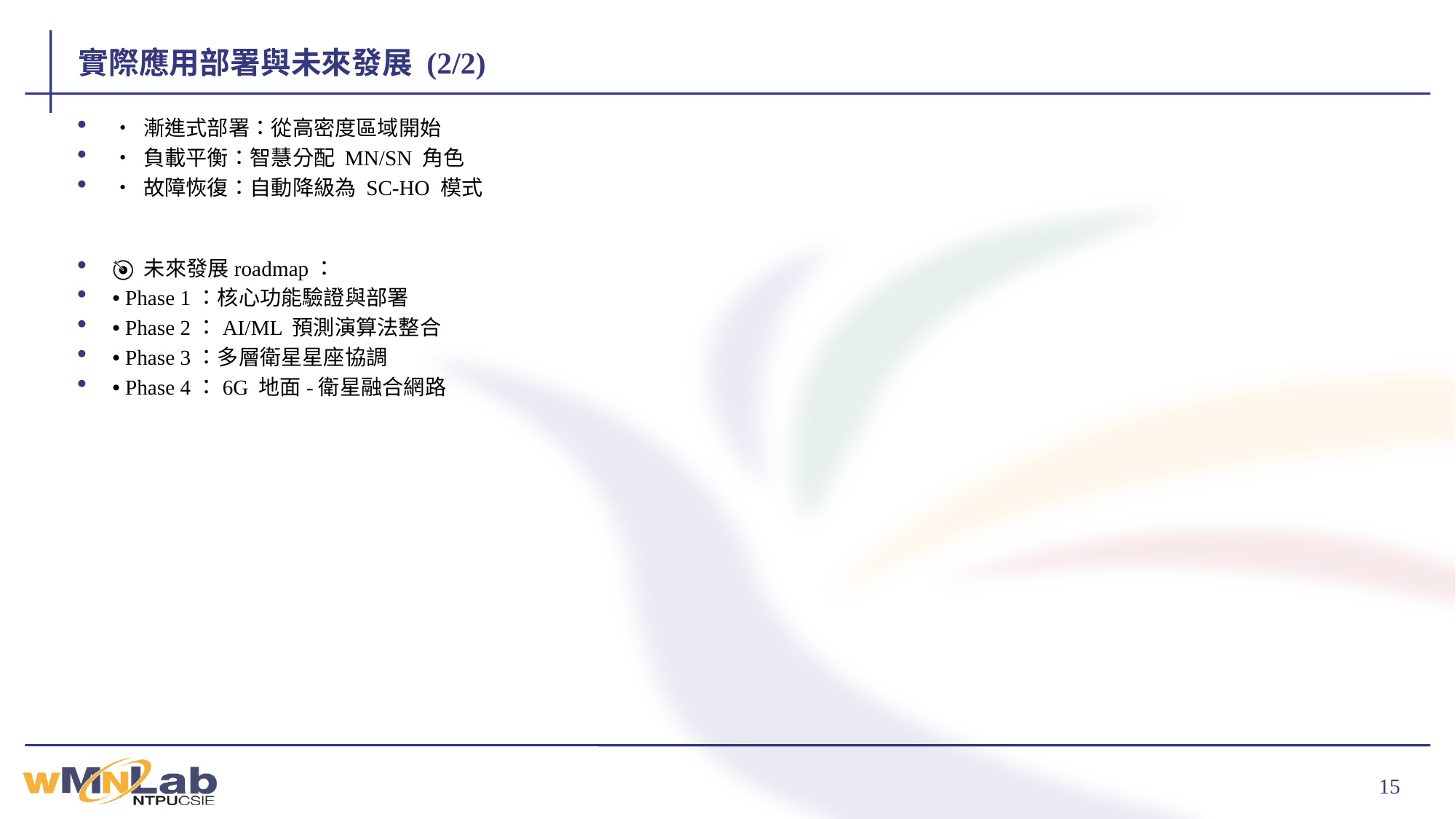

# 實際應用部署與未來發展 (2/2)
• 漸進式部署：從高密度區域開始
• 負載平衡：智慧分配 MN/SN 角色
• 故障恢復：自動降級為 SC-HO 模式

🎯 未來發展roadmap：
• Phase 1：核心功能驗證與部署
• Phase 2：AI/ML 預測演算法整合
• Phase 3：多層衛星星座協調
• Phase 4：6G 地面-衛星融合網路